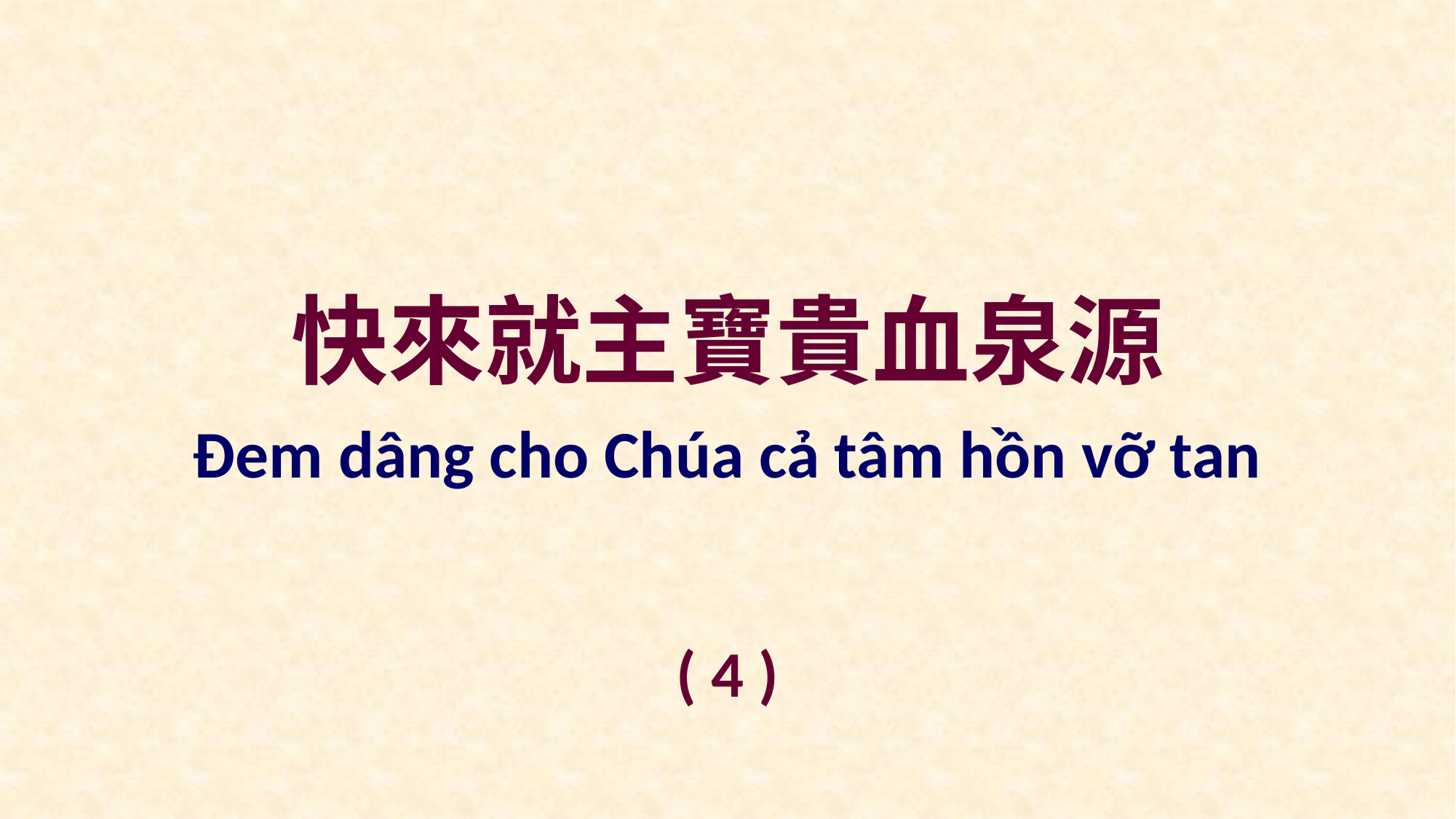

快來就主寶貴血泉源
Đem dâng cho Chúa cả tâm hồn vỡ tan
( 4 )